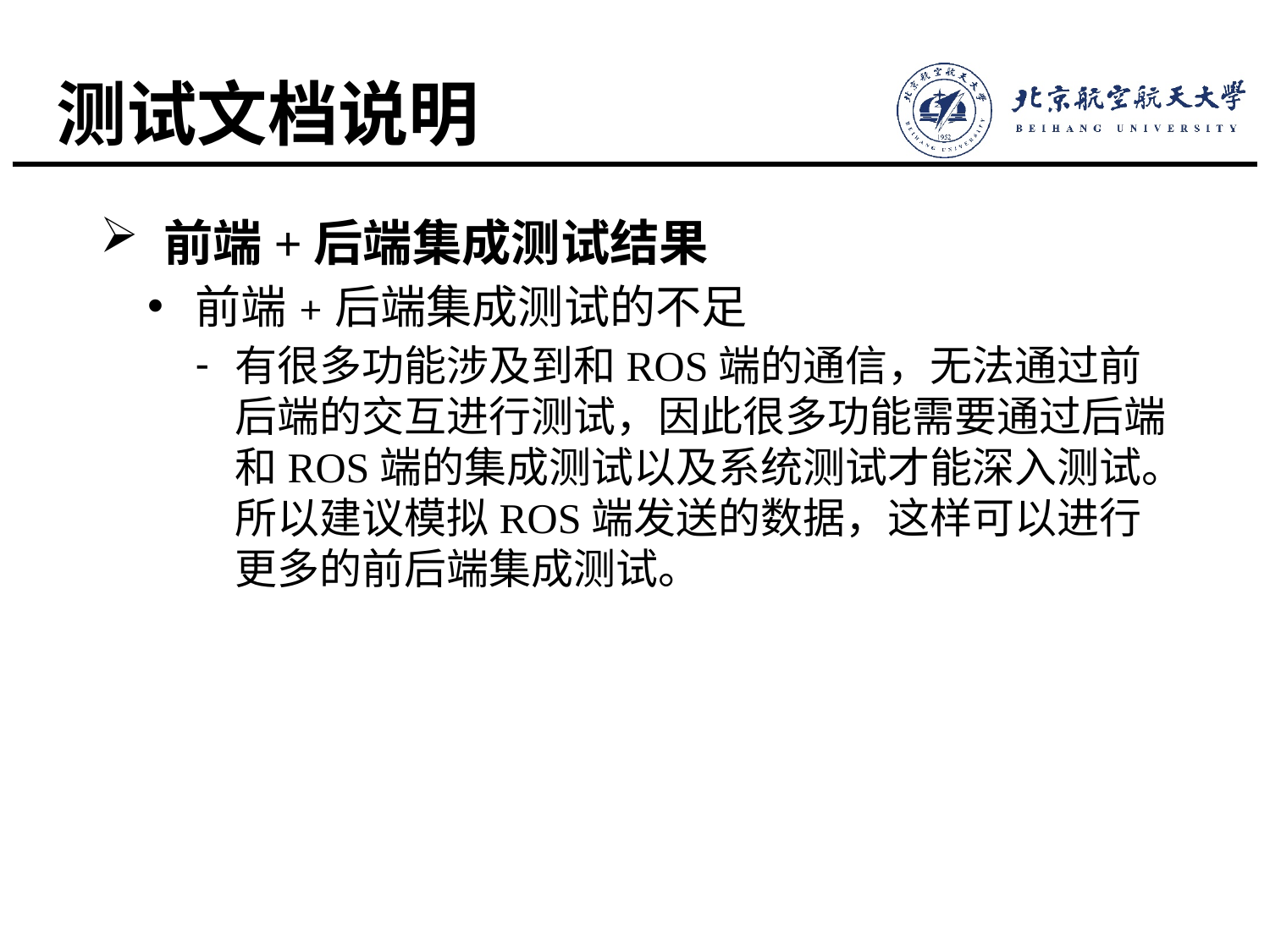

# 测试文档说明
前端+后端集成测试结果
前端+后端集成测试的不足
有很多功能涉及到和ROS端的通信，无法通过前后端的交互进行测试，因此很多功能需要通过后端和ROS端的集成测试以及系统测试才能深入测试。所以建议模拟ROS端发送的数据，这样可以进行更多的前后端集成测试。
21